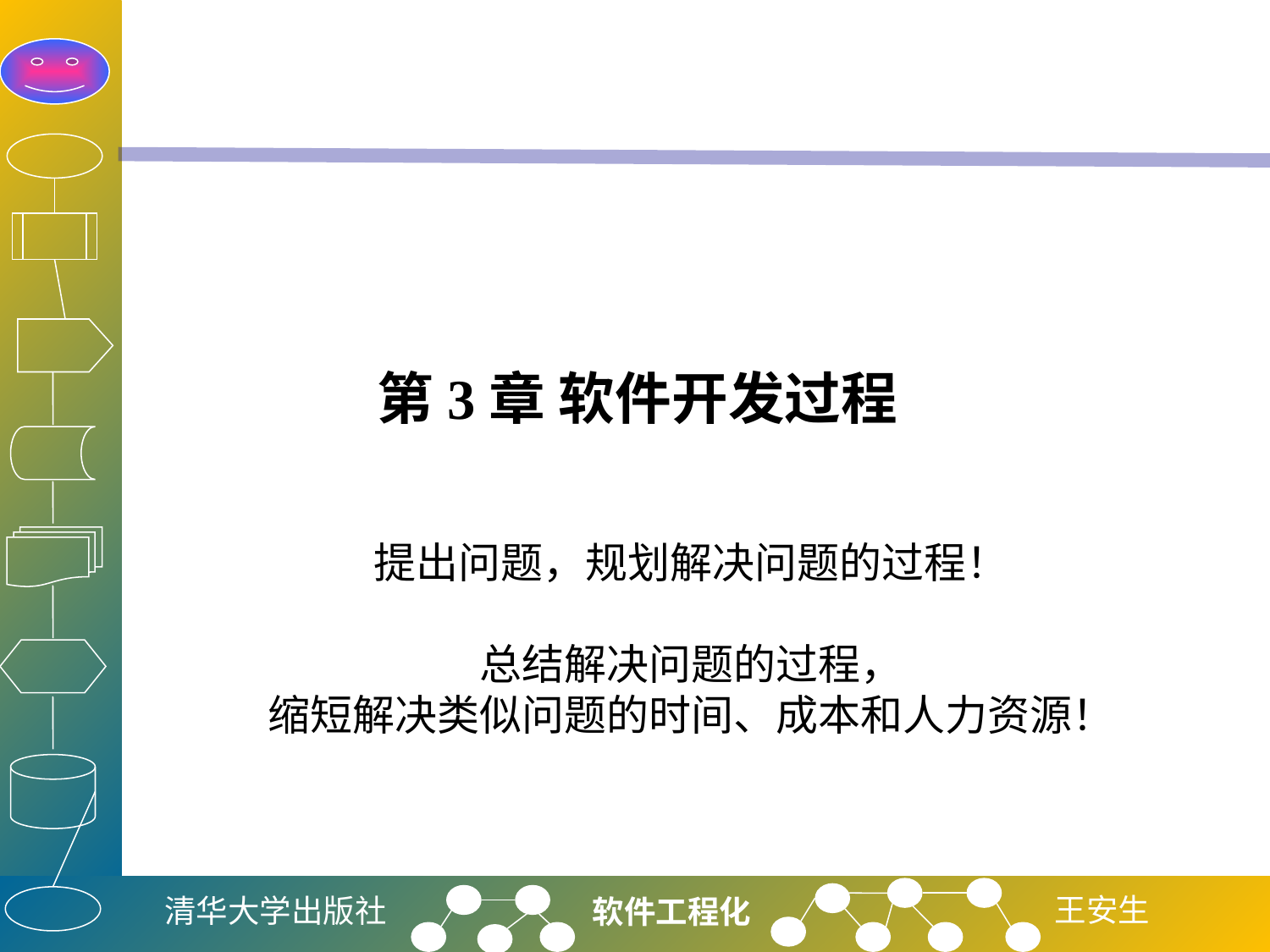

# 第3章 软件开发过程
提出问题，规划解决问题的过程！

总结解决问题的过程，
缩短解决类似问题的时间、成本和人力资源！